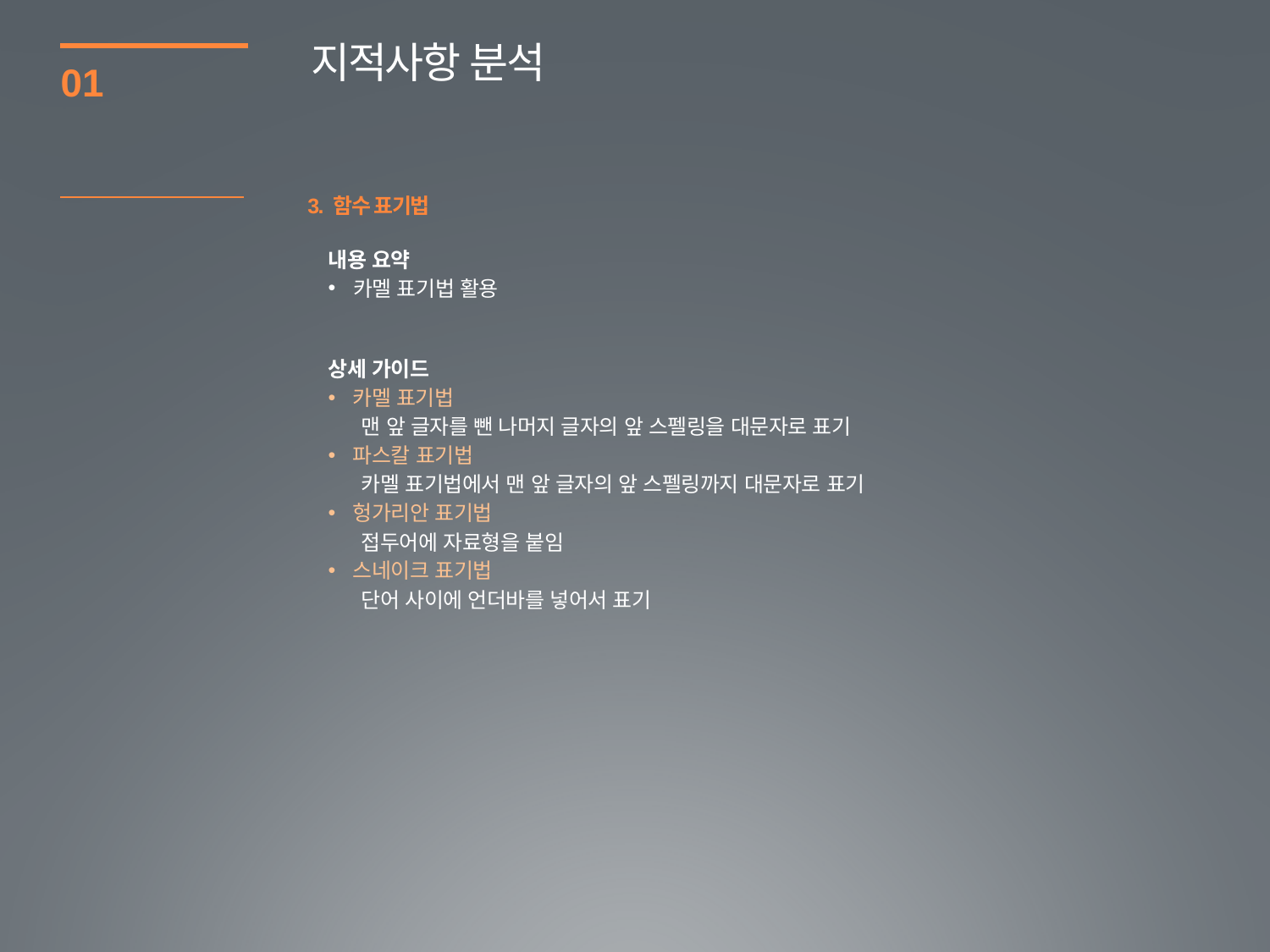

지적사항 분석
01
3. 함수 표기법
내용 요약
카멜 표기법 활용
상세 가이드
카멜 표기법
     맨 앞 글자를 뺀 나머지 글자의 앞 스펠링을 대문자로 표기
파스칼 표기법
     카멜 표기법에서 맨 앞 글자의 앞 스펠링까지 대문자로 표기
헝가리안 표기법
     접두어에 자료형을 붙임
스네이크 표기법
     단어 사이에 언더바를 넣어서 표기